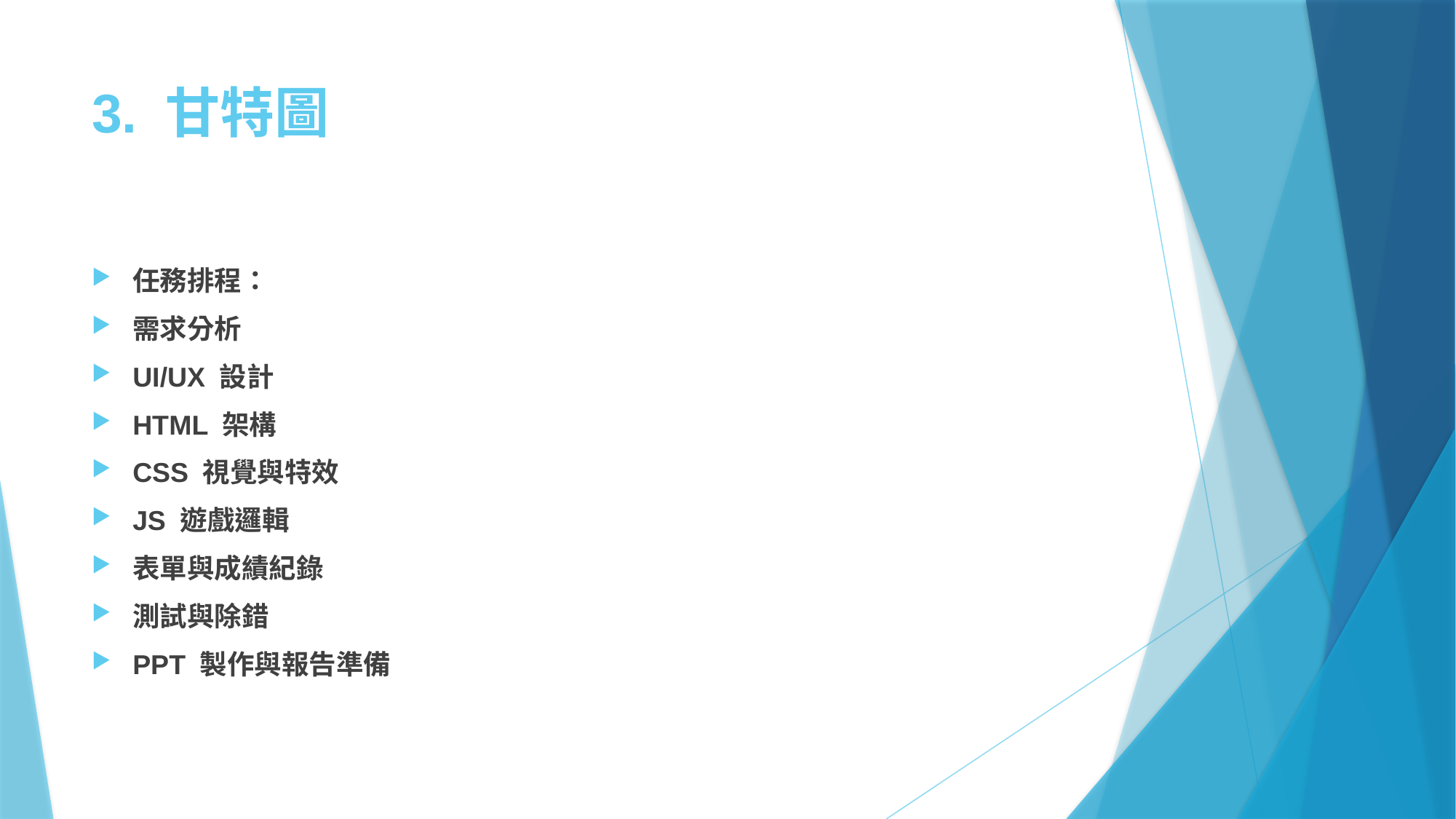

# 3. 甘特圖
任務排程：
需求分析
UI/UX 設計
HTML 架構
CSS 視覺與特效
JS 遊戲邏輯
表單與成績紀錄
測試與除錯
PPT 製作與報告準備